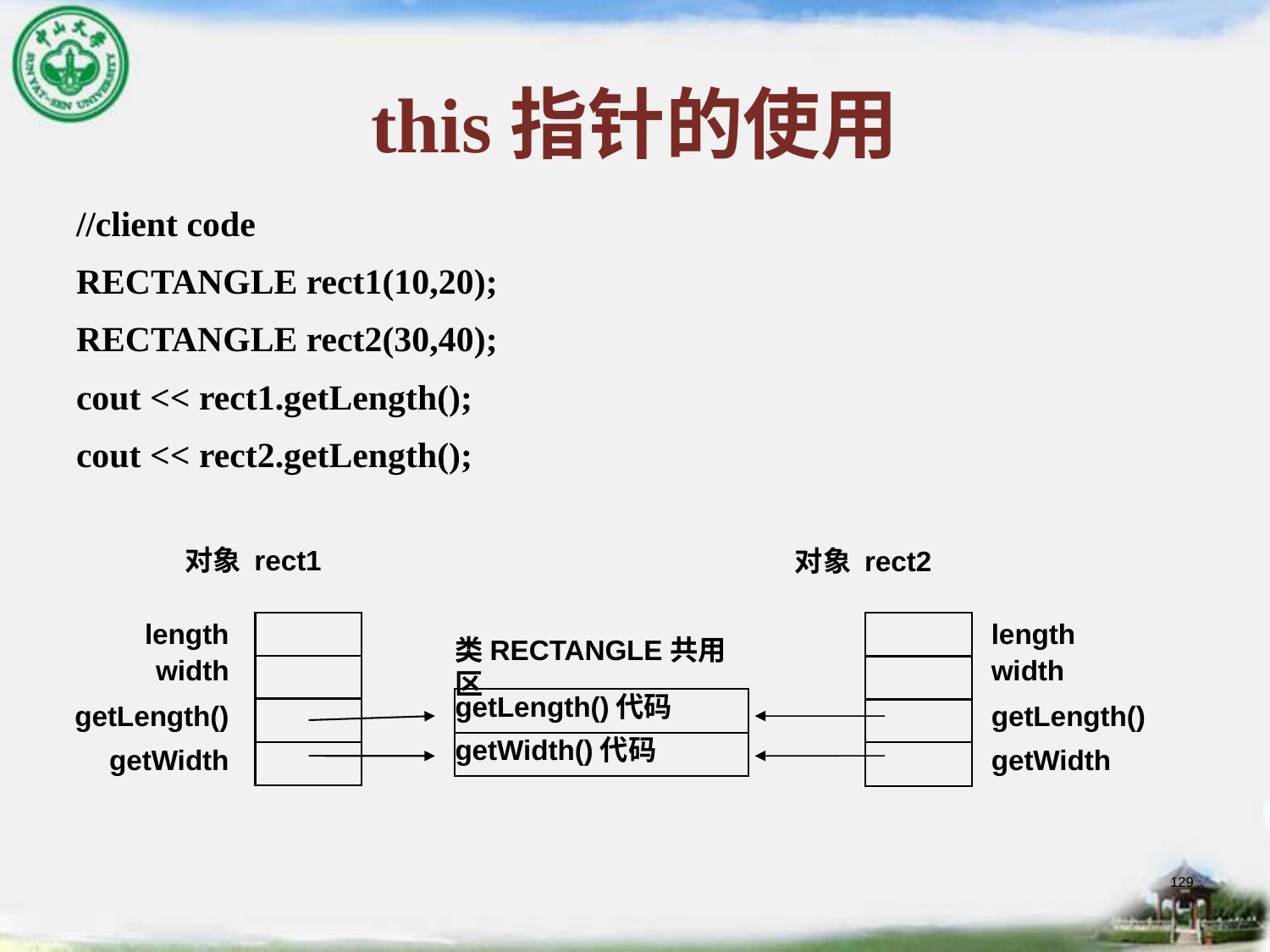

# this指针的使用
//client code
RECTANGLE rect1(10,20);
RECTANGLE rect2(30,40);
cout << rect1.getLength();
cout << rect2.getLength();

对象 rect1
对象 rect2

length
length
类RECTANGLE共用区

width
width

getLength()代码

getLength()

getLength()

getWidth()代码

getWidth

getWidth

129